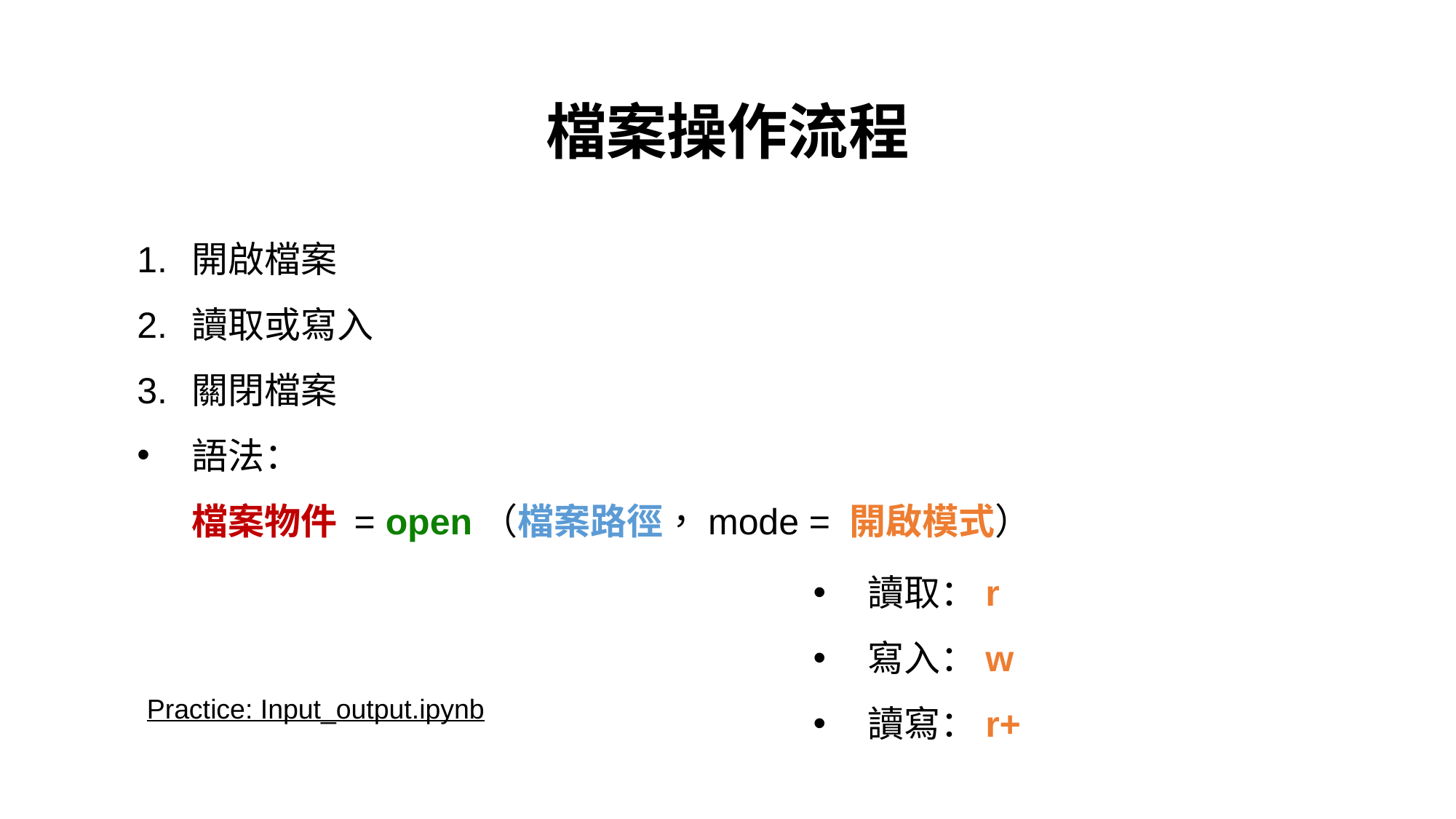

檔案操作流程
開啟檔案
讀取或寫入
關閉檔案
語法：
檔案物件 = open（檔案路徑，mode = 開啟模式）
讀取：r
寫入：w
讀寫：r+
Practice: Input_output.ipynb